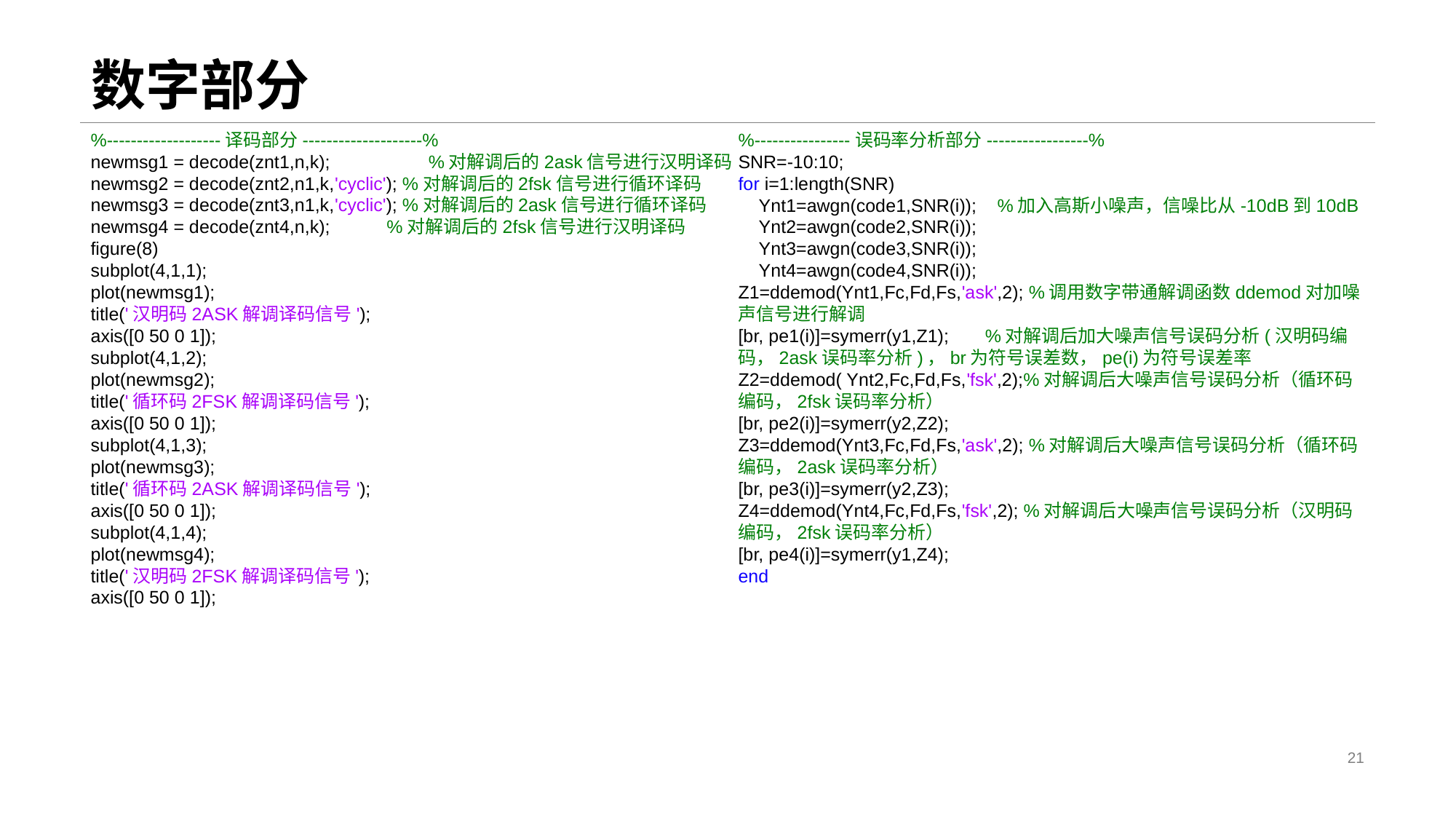

# 数字部分
%-------------------译码部分--------------------%
newmsg1 = decode(znt1,n,k); 	  %对解调后的2ask信号进行汉明译码
newmsg2 = decode(znt2,n1,k,'cyclic'); %对解调后的2fsk信号进行循环译码
newmsg3 = decode(znt3,n1,k,'cyclic'); %对解调后的2ask信号进行循环译码
newmsg4 = decode(znt4,n,k);           %对解调后的2fsk信号进行汉明译码
figure(8)
subplot(4,1,1);
plot(newmsg1);
title('汉明码2ASK解调译码信号');
axis([0 50 0 1]);
subplot(4,1,2);
plot(newmsg2);
title('循环码2FSK解调译码信号');
axis([0 50 0 1]);
subplot(4,1,3);
plot(newmsg3);
title('循环码2ASK解调译码信号');
axis([0 50 0 1]);
subplot(4,1,4);
plot(newmsg4);
title('汉明码2FSK解调译码信号');
axis([0 50 0 1]);
%----------------误码率分析部分-----------------%
SNR=-10:10;
for i=1:length(SNR)
    Ynt1=awgn(code1,SNR(i));    %加入高斯小噪声，信噪比从-10dB到10dB
    Ynt2=awgn(code2,SNR(i));
    Ynt3=awgn(code3,SNR(i));
    Ynt4=awgn(code4,SNR(i));
Z1=ddemod(Ynt1,Fc,Fd,Fs,'ask',2); %调用数字带通解调函数ddemod对加噪声信号进行解调
[br, pe1(i)]=symerr(y1,Z1);       %对解调后加大噪声信号误码分析(汉明码编码，2ask误码率分析)，br为符号误差数，pe(i)为符号误差率
Z2=ddemod( Ynt2,Fc,Fd,Fs,'fsk',2);%对解调后大噪声信号误码分析（循环码编码，2fsk误码率分析）
[br, pe2(i)]=symerr(y2,Z2);
Z3=ddemod(Ynt3,Fc,Fd,Fs,'ask',2); %对解调后大噪声信号误码分析（循环码编码，2ask误码率分析）
[br, pe3(i)]=symerr(y2,Z3);
Z4=ddemod(Ynt4,Fc,Fd,Fs,'fsk',2); %对解调后大噪声信号误码分析（汉明码编码，2fsk误码率分析）
[br, pe4(i)]=symerr(y1,Z4);
end
21